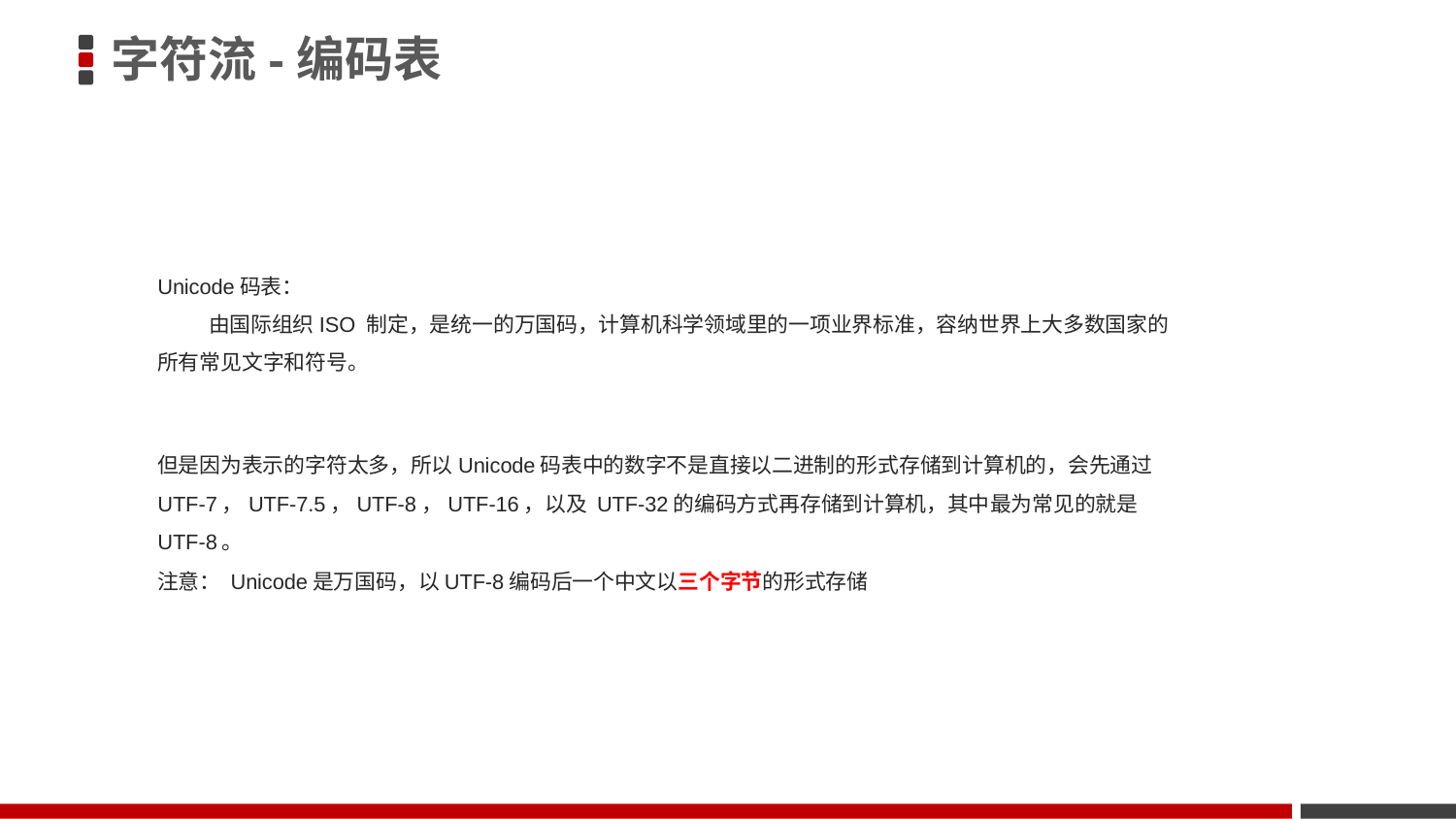

字符流-编码表
Unicode码表：
          由国际组织ISO 制定，是统一的万国码，计算机科学领域里的一项业界标准，容纳世界上大多数国家的所有常见文字和符号。
但是因为表示的字符太多，所以Unicode码表中的数字不是直接以二进制的形式存储到计算机的，会先通过UTF-7，UTF-7.5，UTF-8，UTF-16，以及 UTF-32的编码方式再存储到计算机，其中最为常见的就是UTF-8。
注意： Unicode是万国码，以UTF-8编码后一个中文以三个字节的形式存储